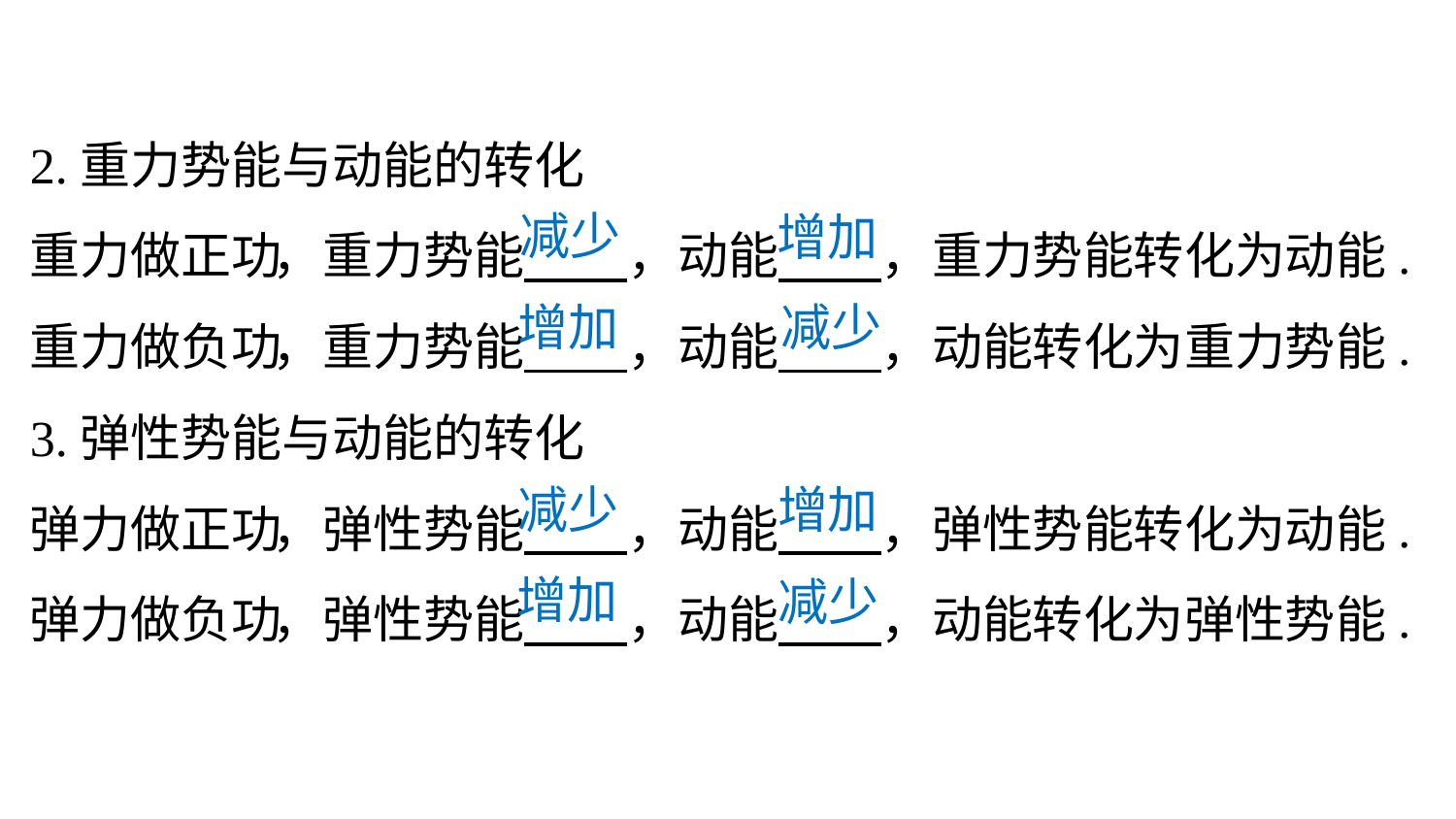

2.重力势能与动能的转化
重力做正功，重力势能         ，动能         ，重力势能转化为动能.
重力做负功，重力势能         ，动能         ，动能转化为重力势能.
3.弹性势能与动能的转化
弹力做正功，弹性势能         ，动能         ，弹性势能转化为动能.
弹力做负功，弹性势能         ，动能         ，动能转化为弹性势能.
减少
增加
增加
减少
减少
增加
增加
减少